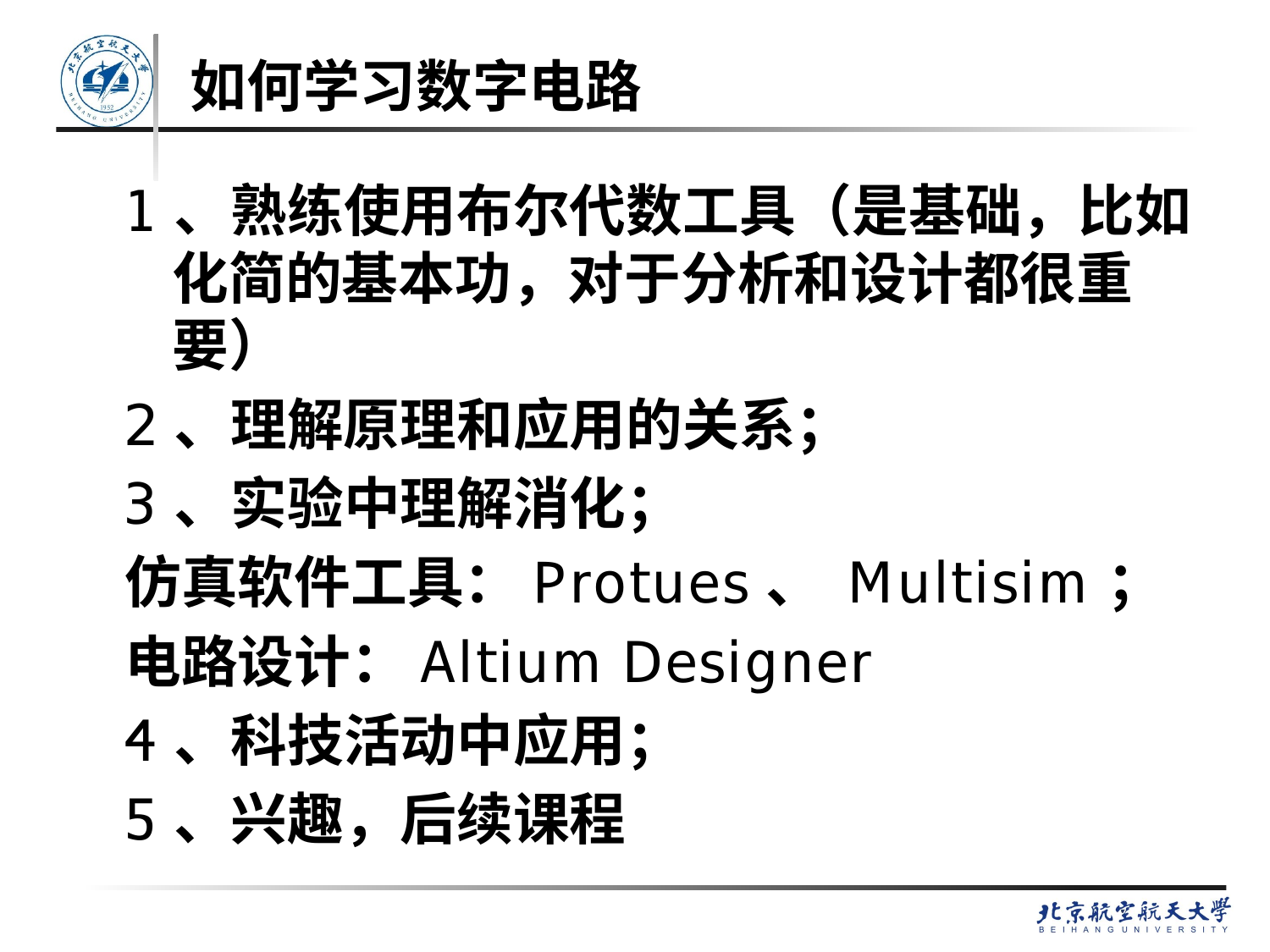

# 如何学习数字电路
1、熟练使用布尔代数工具（是基础，比如化简的基本功，对于分析和设计都很重要）
2、理解原理和应用的关系；
3、实验中理解消化；
仿真软件工具：Protues、 Multisim；
电路设计：Altium Designer
4、科技活动中应用；
5、兴趣，后续课程

16